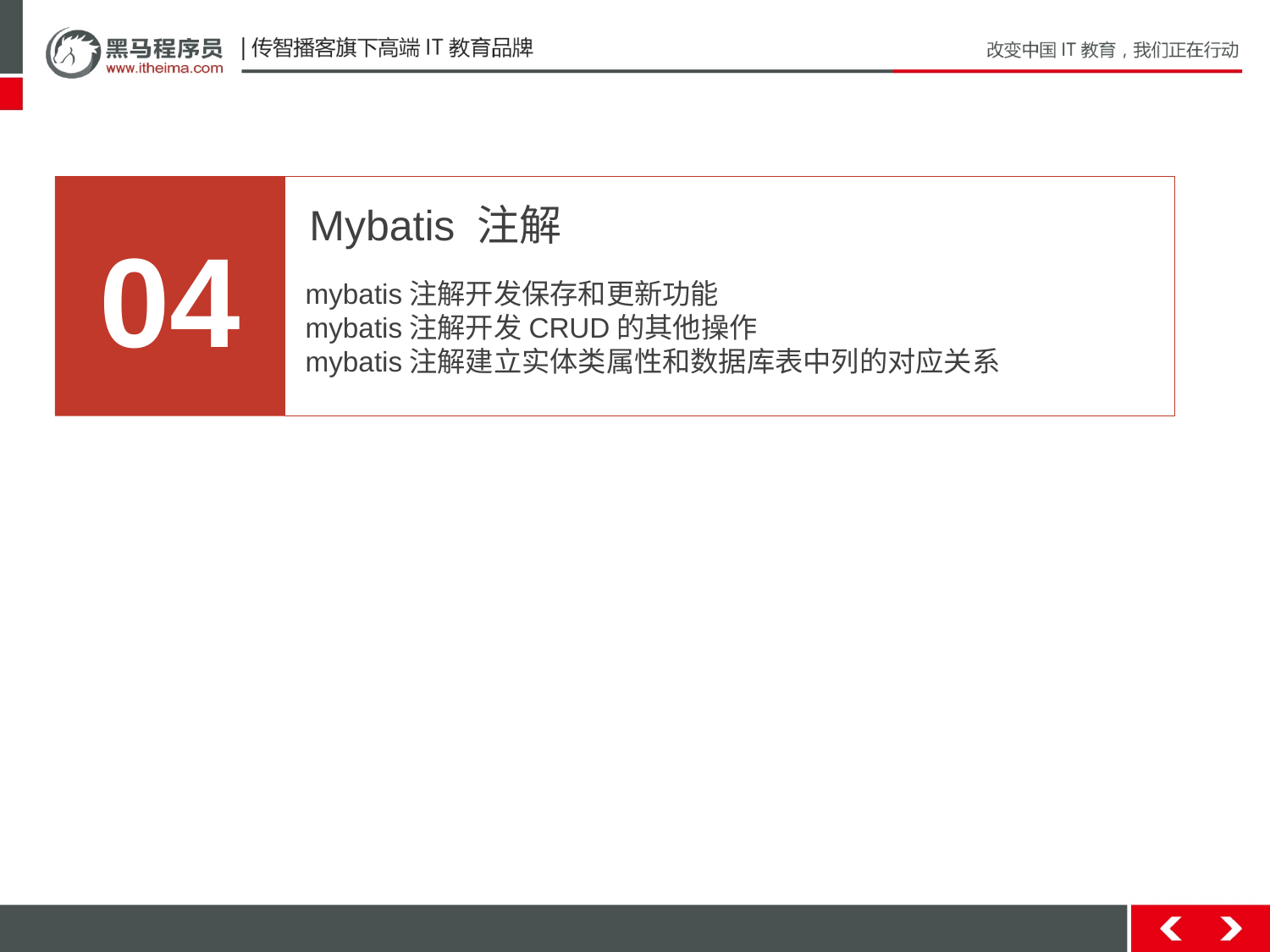

04

Mybatis 注解
mybatis注解开发保存和更新功能
mybatis注解开发CRUD的其他操作
mybatis注解建立实体类属性和数据库表中列的对应关系